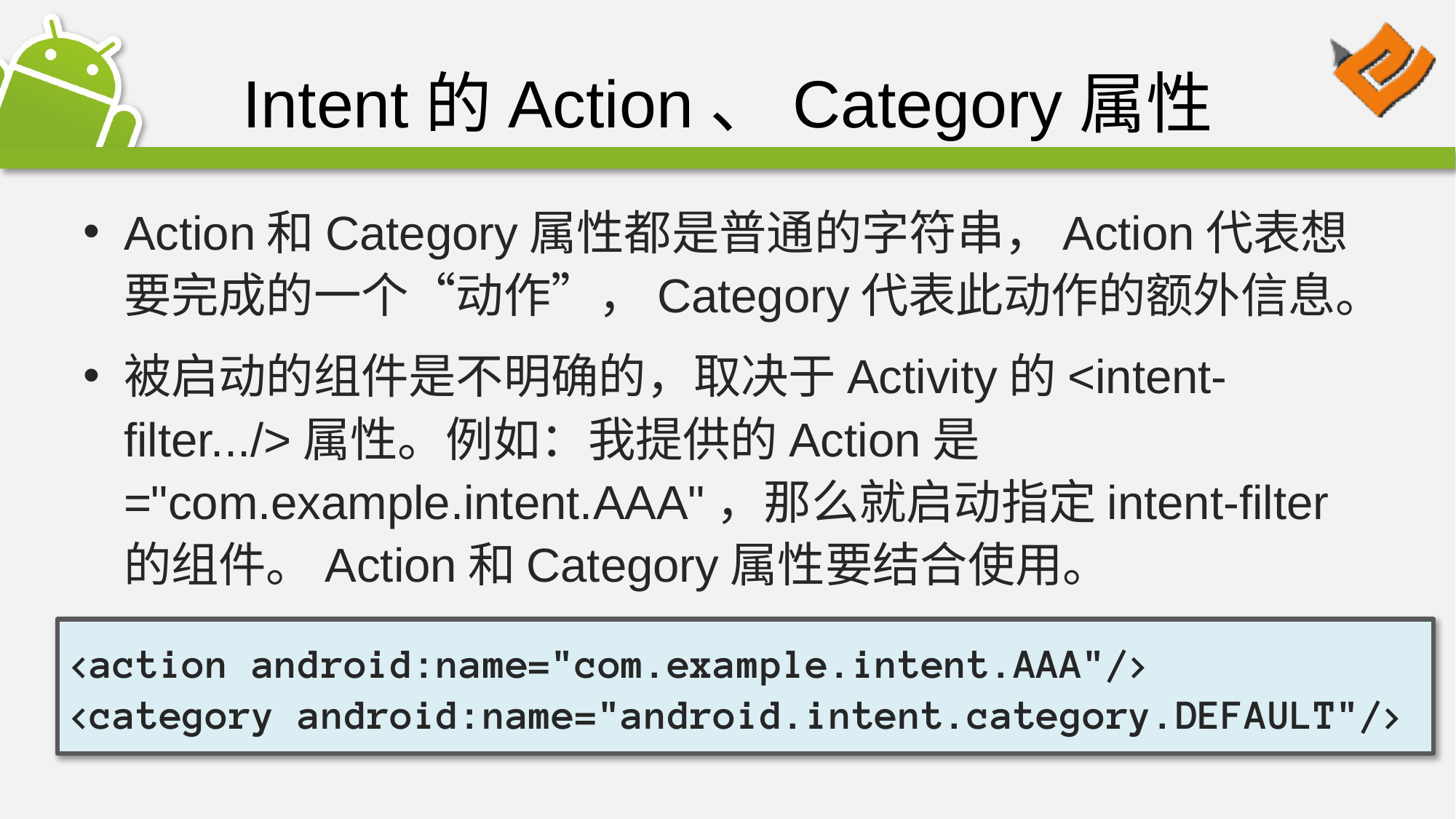

# Intent的Action、Category属性
Action和Category属性都是普通的字符串，Action代表想要完成的一个“动作”，Category代表此动作的额外信息。
被启动的组件是不明确的，取决于Activity的<intent-filter.../>属性。例如：我提供的Action是="com.example.intent.AAA"，那么就启动指定intent-filter的组件。Action和Category属性要结合使用。
<action android:name="com.example.intent.AAA"/>
<category android:name="android.intent.category.DEFAULT"/>